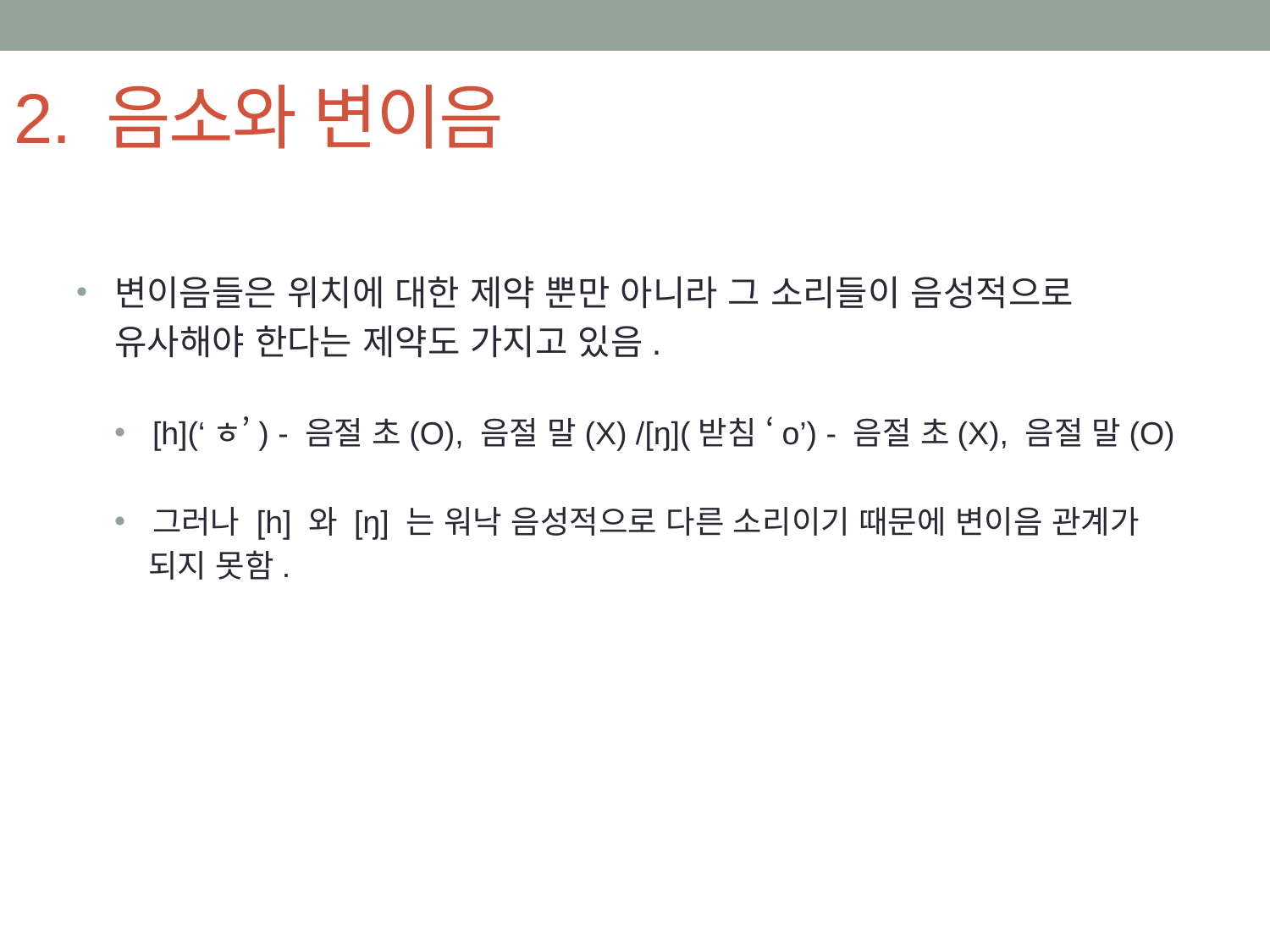

# 2. 음소와 변이음

변이음들은 위치에 대한 제약 뿐만 아니라 그 소리들이 음성적으로
   유사해야 한다는 제약도 가지고 있음.

[h](‘ㅎ’) - 음절 초(O), 음절 말(X) /[ŋ](받침 ‘o’) - 음절 초(X), 음절 말(O)

그러나 [h] 와 [ŋ] 는 워낙 음성적으로 다른 소리이기 때문에 변이음 관계가
   되지 못함.